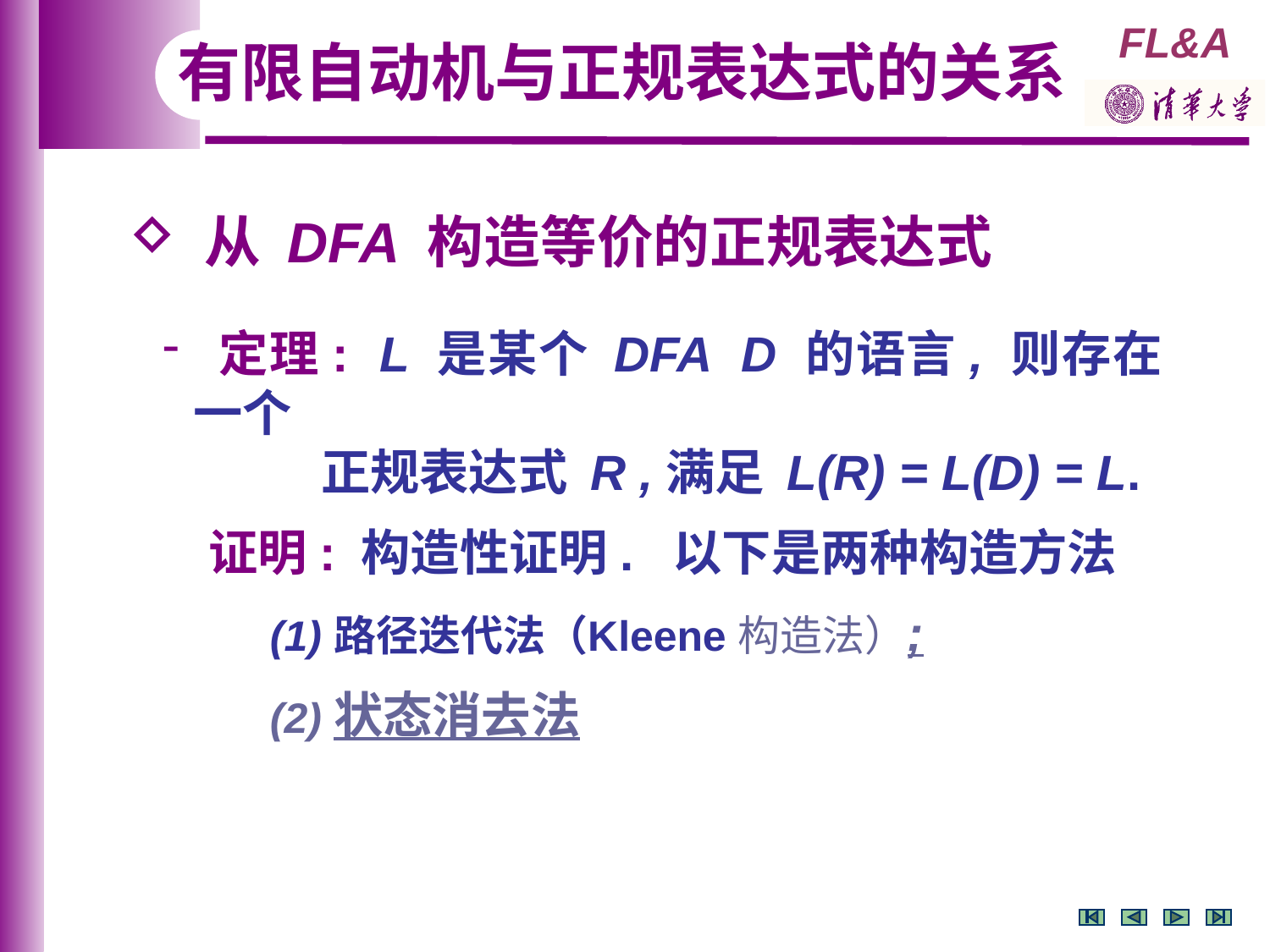

有限自动机与正规表达式的关系
 从 DFA 构造等价的正规表达式
 定理:  L 是某个 DFA  D 的语言, 则存在一个
             正规表达式 R ,满足 L(R) = L(D) = L.

   证明: 构造性证明.  以下是两种构造方法

         (1) 路径迭代法（Kleene 构造法）;

         (2) 状态消去法

